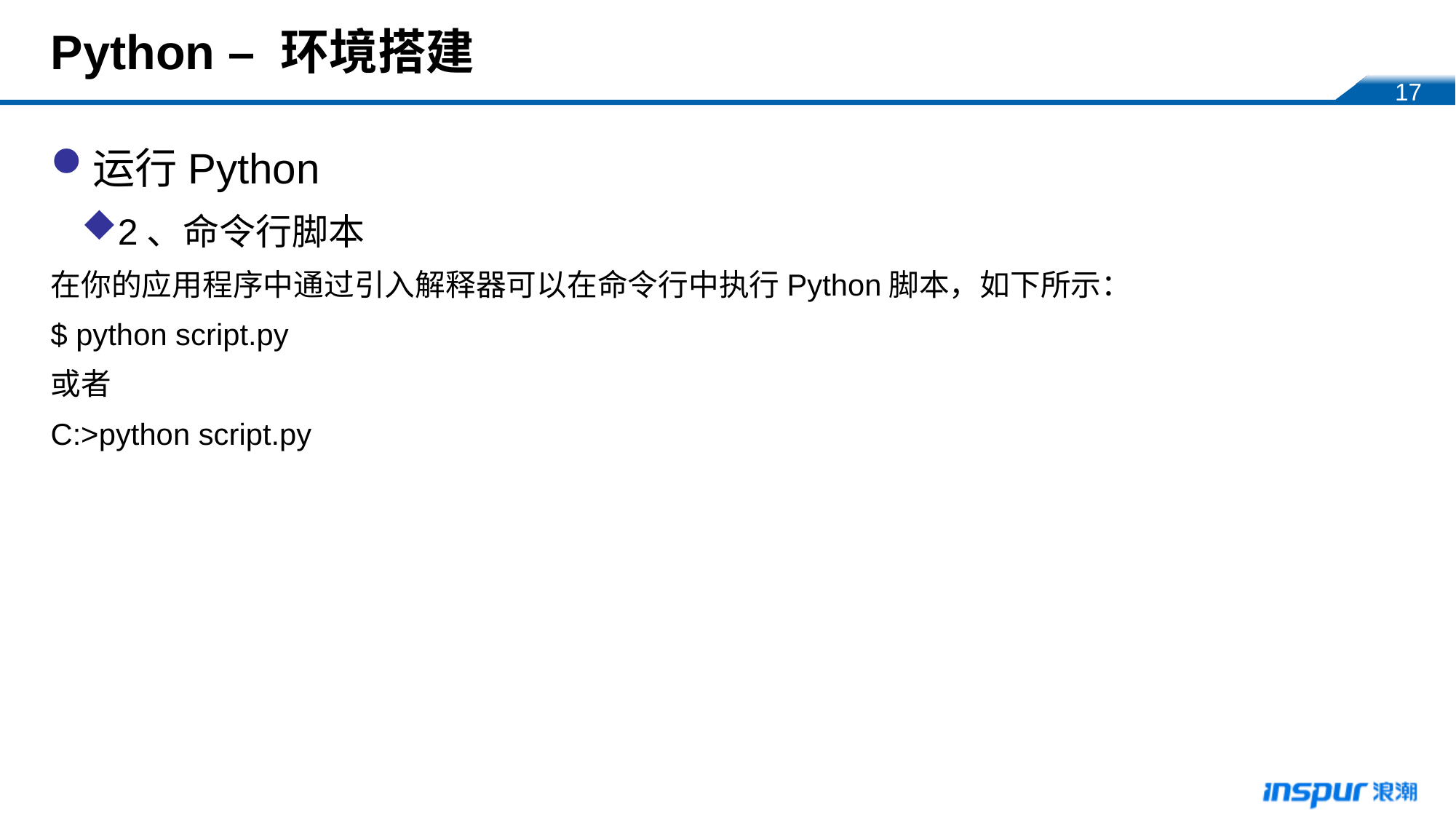

# Python – 环境搭建
运行Python
2、命令行脚本
在你的应用程序中通过引入解释器可以在命令行中执行Python脚本，如下所示：
$ python script.py
或者
C:>python script.py